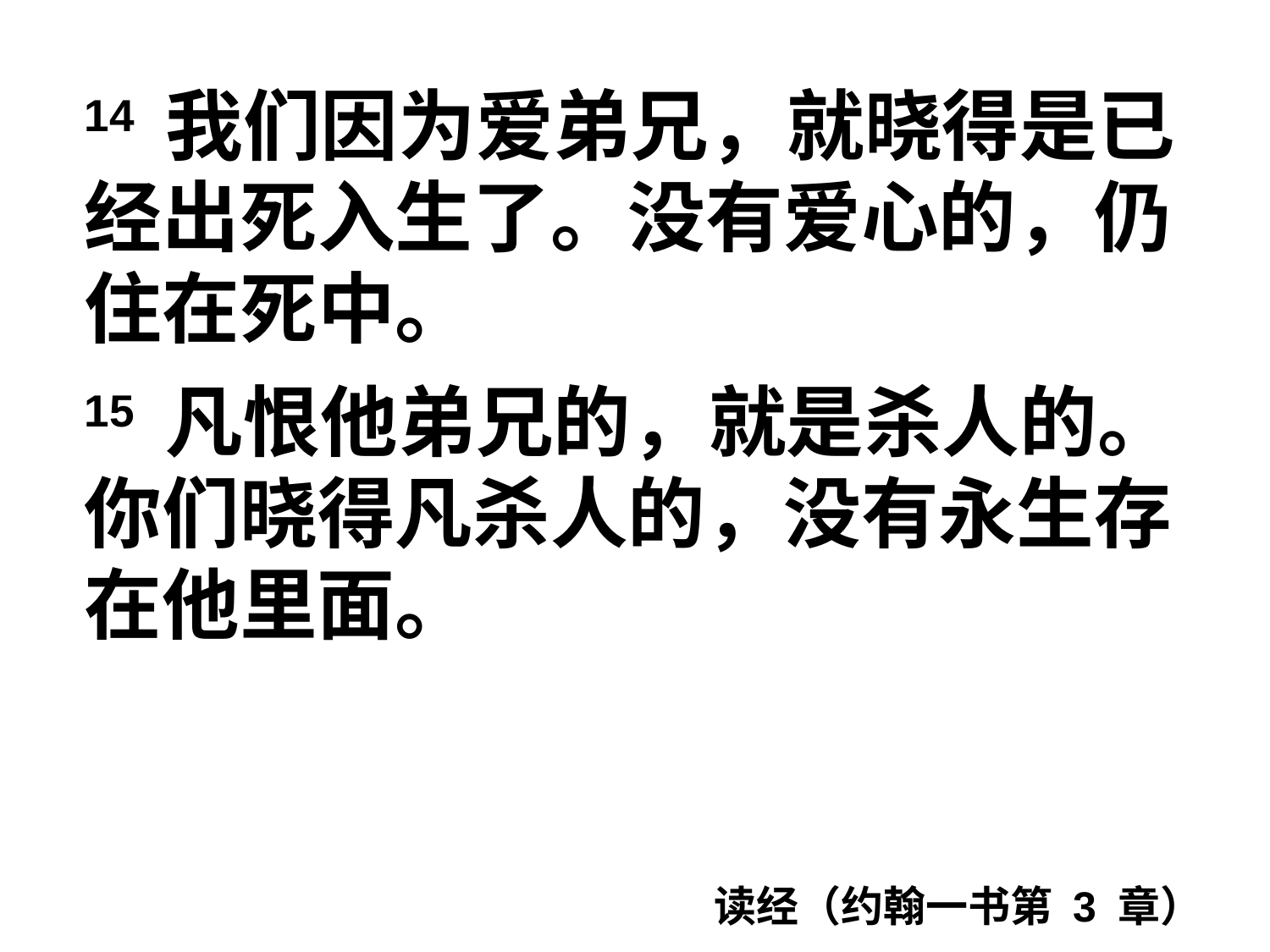

14 我们因为爱弟兄，就晓得是已经出死入生了。没有爱心的，仍住在死中。
15 凡恨他弟兄的，就是杀人的。你们晓得凡杀人的，没有永生存在他里面。
读经（约翰一书第 3 章）